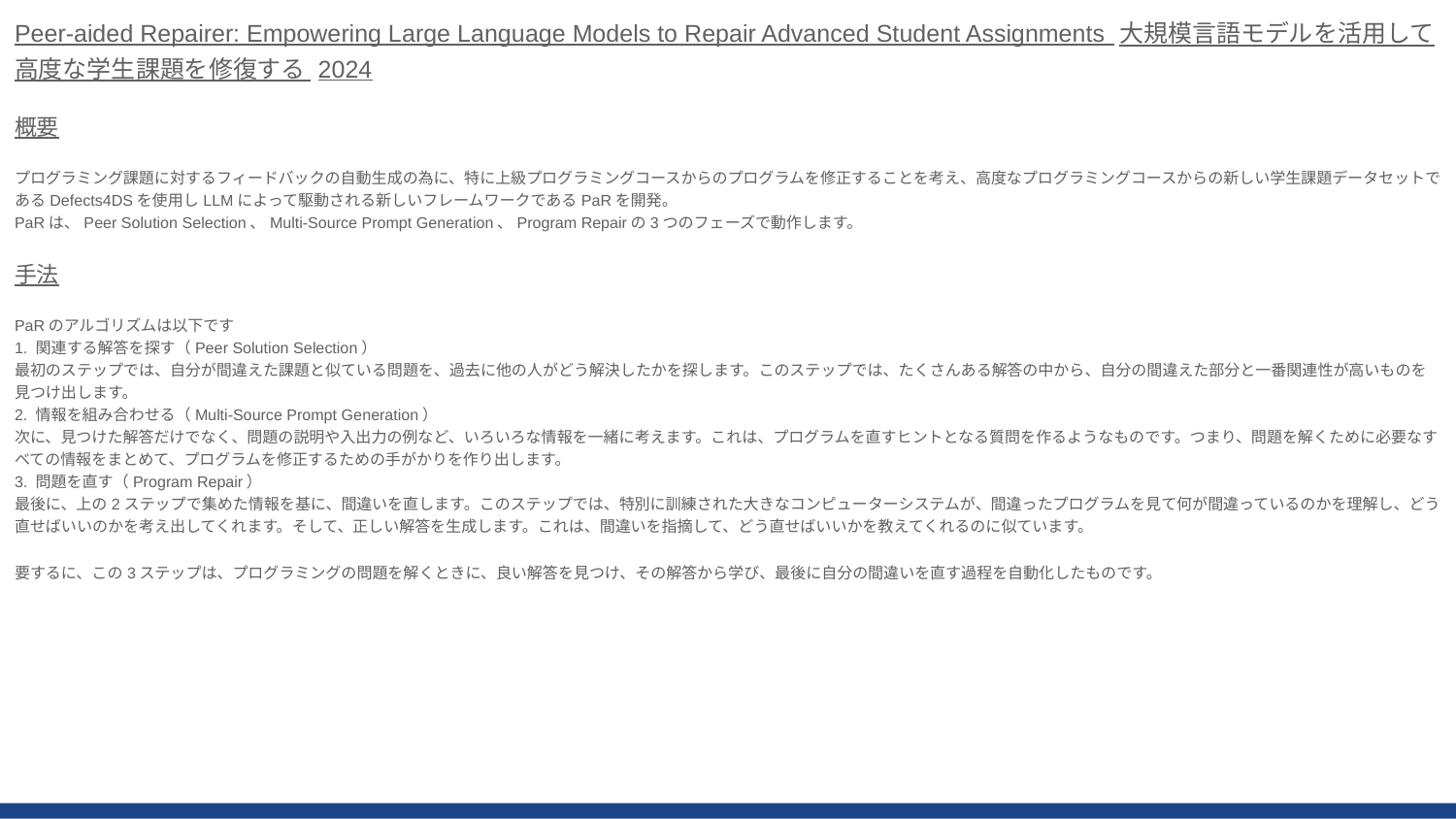

Peer-aided Repairer: Empowering Large Language Models to Repair Advanced Student Assignments 大規模言語モデルを活用して高度な学生課題を修復する 2024
概要
プログラミング課題に対するフィードバックの自動生成の為に、特に上級プログラミングコースからのプログラムを修正することを考え、高度なプログラミングコースからの新しい学生課題データセットであるDefects4DSを使用しLLMによって駆動される新しいフレームワークであるPaRを開発。
PaRは、Peer Solution Selection、Multi-Source Prompt Generation、Program Repairの3つのフェーズで動作します。
手法
PaRのアルゴリズムは以下です
1. 関連する解答を探す（Peer Solution Selection）
最初のステップでは、自分が間違えた課題と似ている問題を、過去に他の人がどう解決したかを探します。このステップでは、たくさんある解答の中から、自分の間違えた部分と一番関連性が高いものを見つけ出します。
2. 情報を組み合わせる（Multi-Source Prompt Generation）
次に、見つけた解答だけでなく、問題の説明や入出力の例など、いろいろな情報を一緒に考えます。これは、プログラムを直すヒントとなる質問を作るようなものです。つまり、問題を解くために必要なすべての情報をまとめて、プログラムを修正するための手がかりを作り出します。
3. 問題を直す（Program Repair）
最後に、上の2ステップで集めた情報を基に、間違いを直します。このステップでは、特別に訓練された大きなコンピューターシステムが、間違ったプログラムを見て何が間違っているのかを理解し、どう直せばいいのかを考え出してくれます。そして、正しい解答を生成します。これは、間違いを指摘して、どう直せばいいかを教えてくれるのに似ています。
要するに、この3ステップは、プログラミングの問題を解くときに、良い解答を見つけ、その解答から学び、最後に自分の間違いを直す過程を自動化したものです。